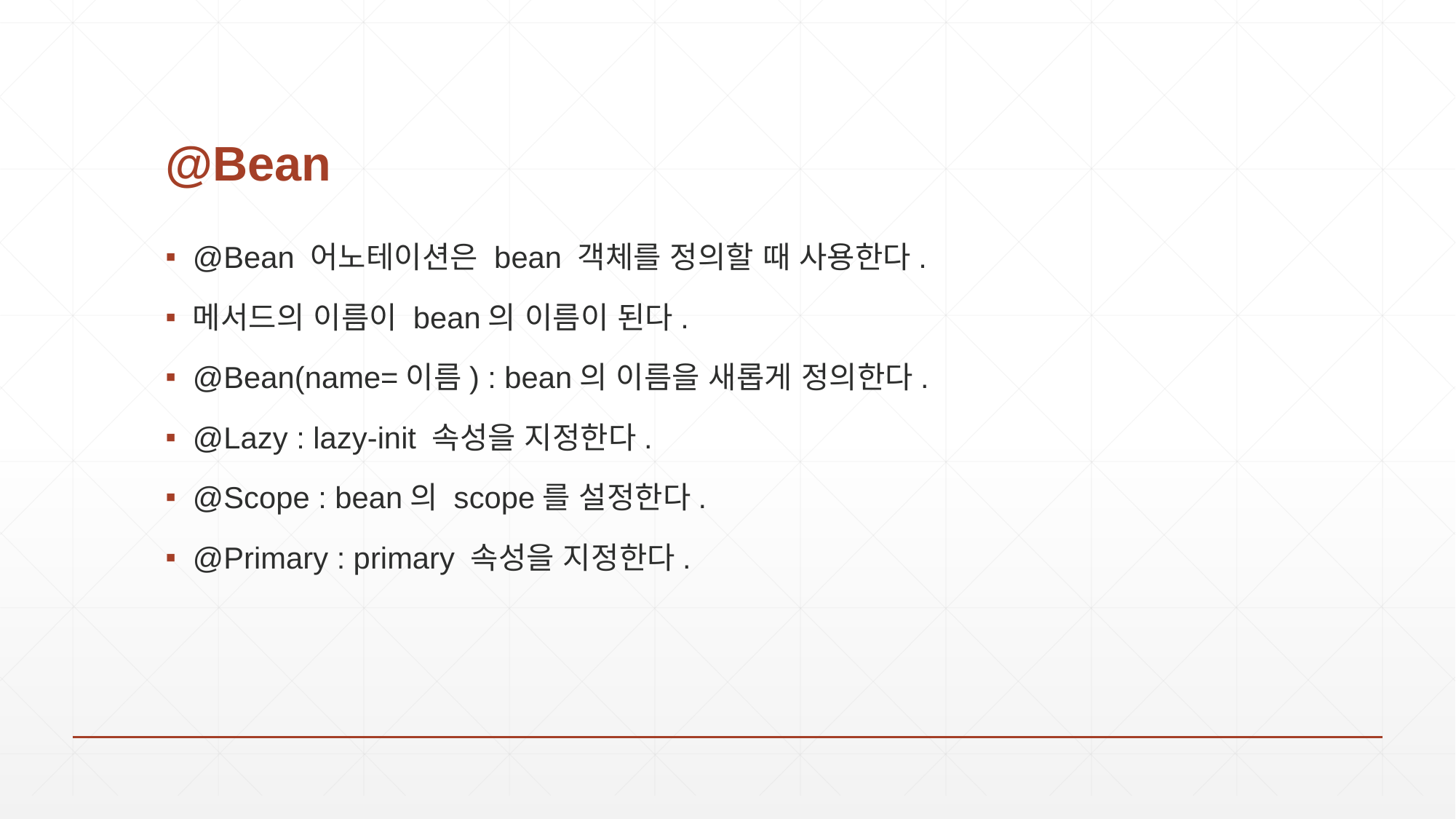

# @Bean
@Bean 어노테이션은 bean 객체를 정의할 때 사용한다.
메서드의 이름이 bean의 이름이 된다.
@Bean(name=이름) : bean의 이름을 새롭게 정의한다.
@Lazy : lazy-init 속성을 지정한다.
@Scope : bean의 scope를 설정한다.
@Primary : primary 속성을 지정한다.